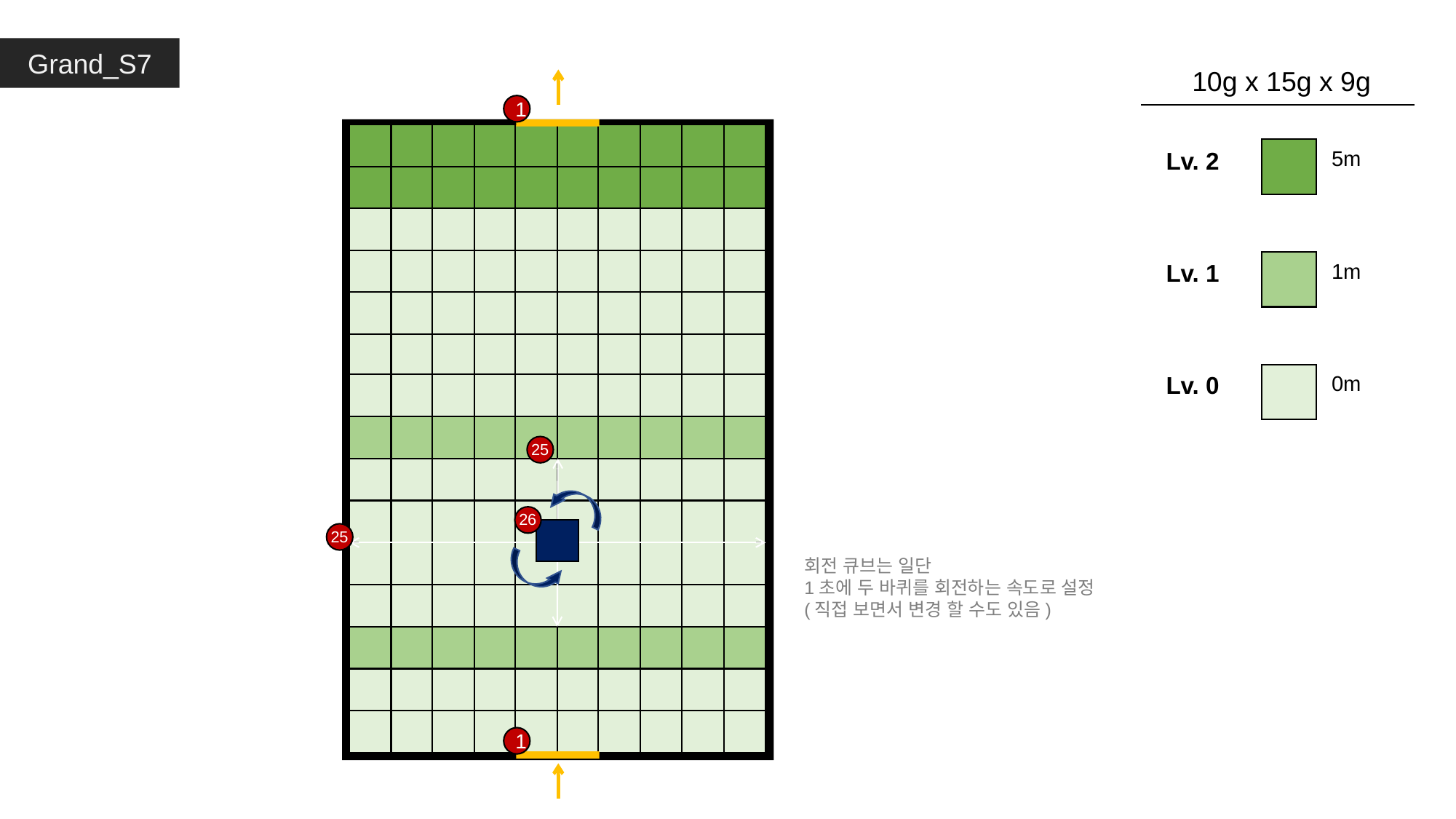

Grand_S7
10g x 15g x 9g
1

Lv. 2
5m

Lv. 1
1m

Lv. 0
0m

25

26

25

회전 큐브는 일단
1초에 두 바퀴를 회전하는 속도로 설정
(직접 보면서 변경 할 수도 있음)

1